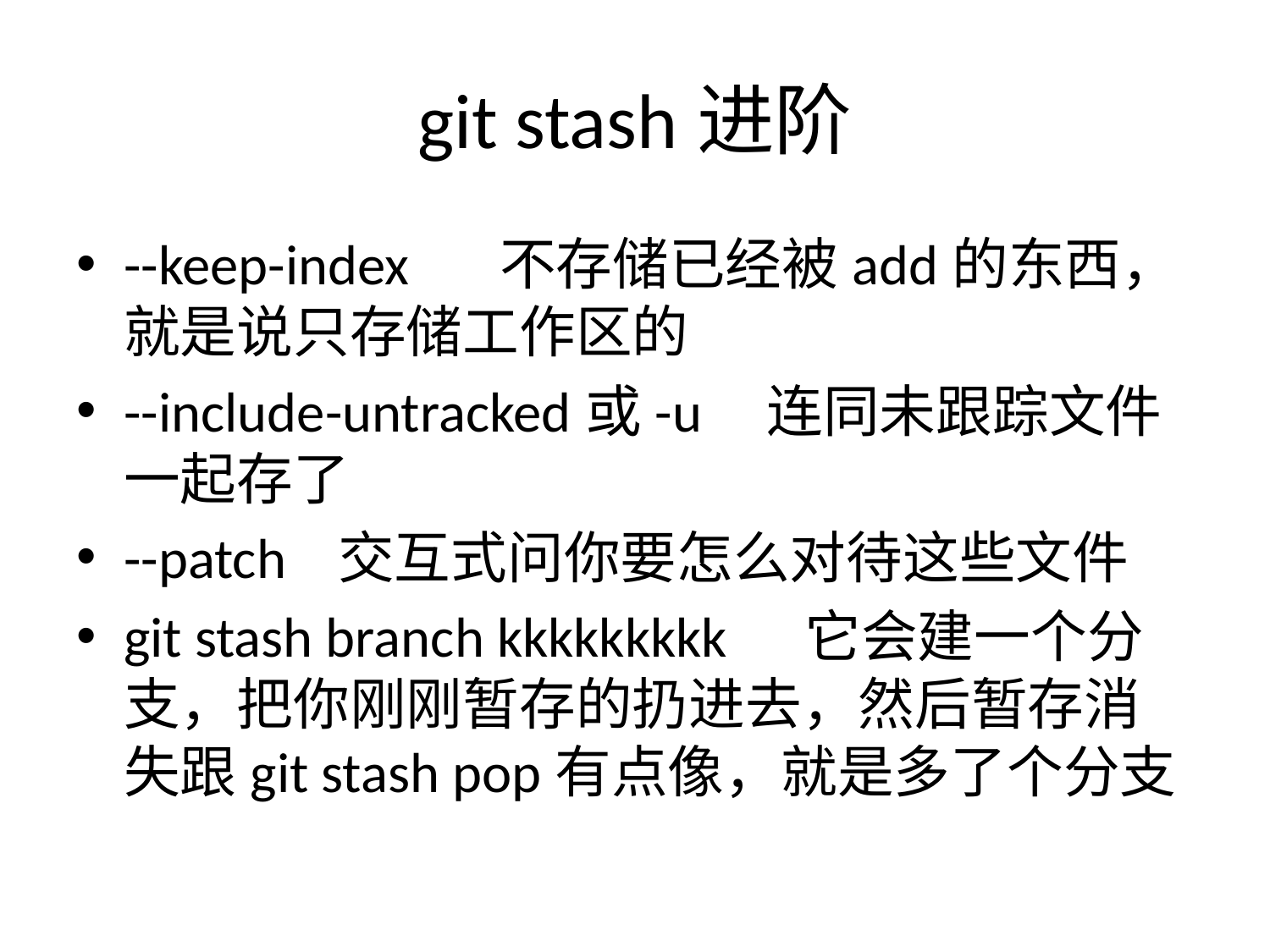

# git stash进阶
--keep-index      不存储已经被add的东西，就是说只存储工作区的
--include-untracked或-u    连同未跟踪文件一起存了
--patch   交互式问你要怎么对待这些文件
git stash branch kkkkkkkkk     它会建一个分支，把你刚刚暂存的扔进去，然后暂存消失跟git stash pop有点像，就是多了个分支